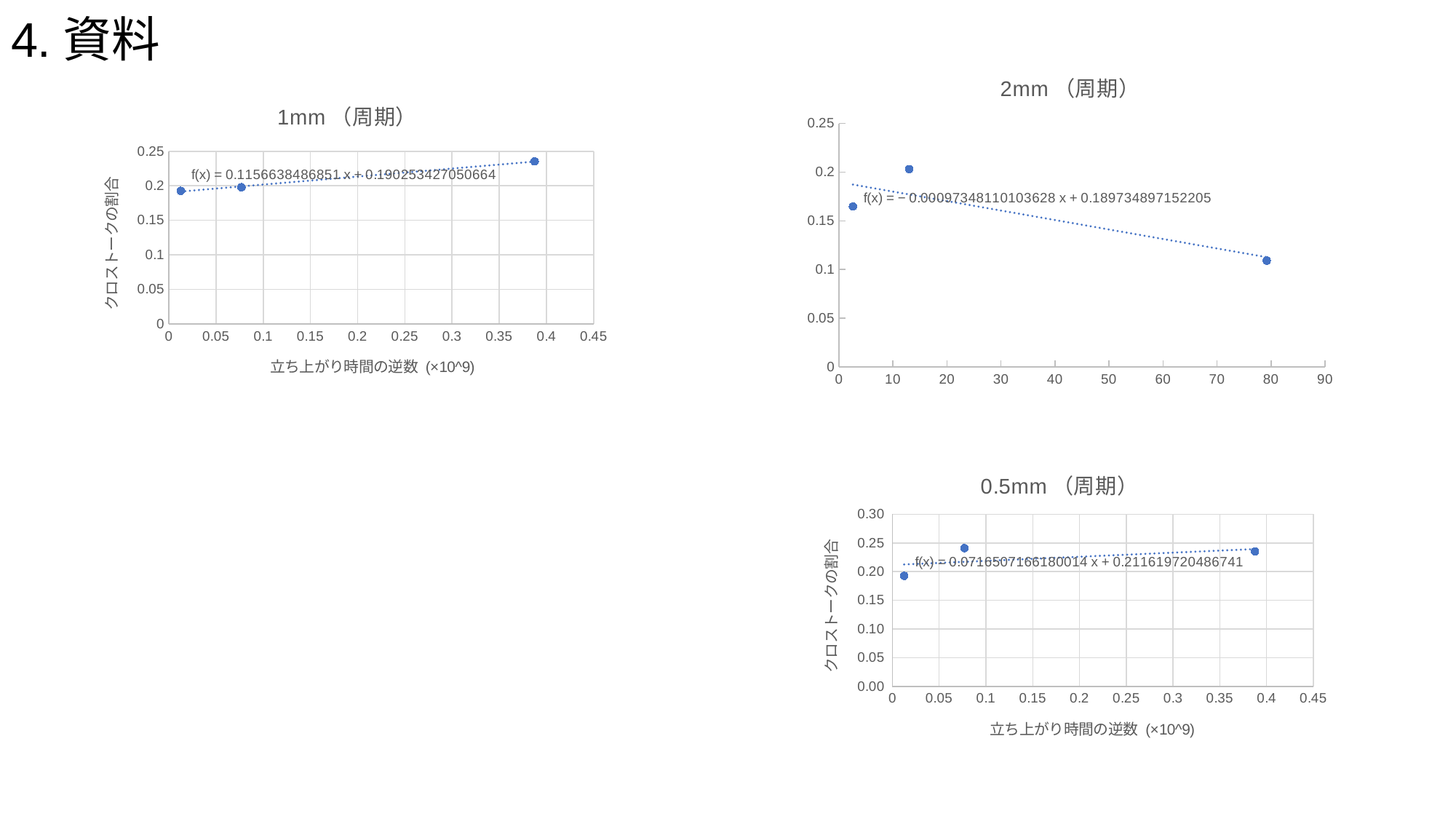

# 4.資料

### Chart: 2mm（周期）

| Category |  |
|---|---|

### Chart: 1mm（周期）

| Category |  |
|---|---|

### Chart: 0.5mm（周期）

| Category |  |
|---|---|